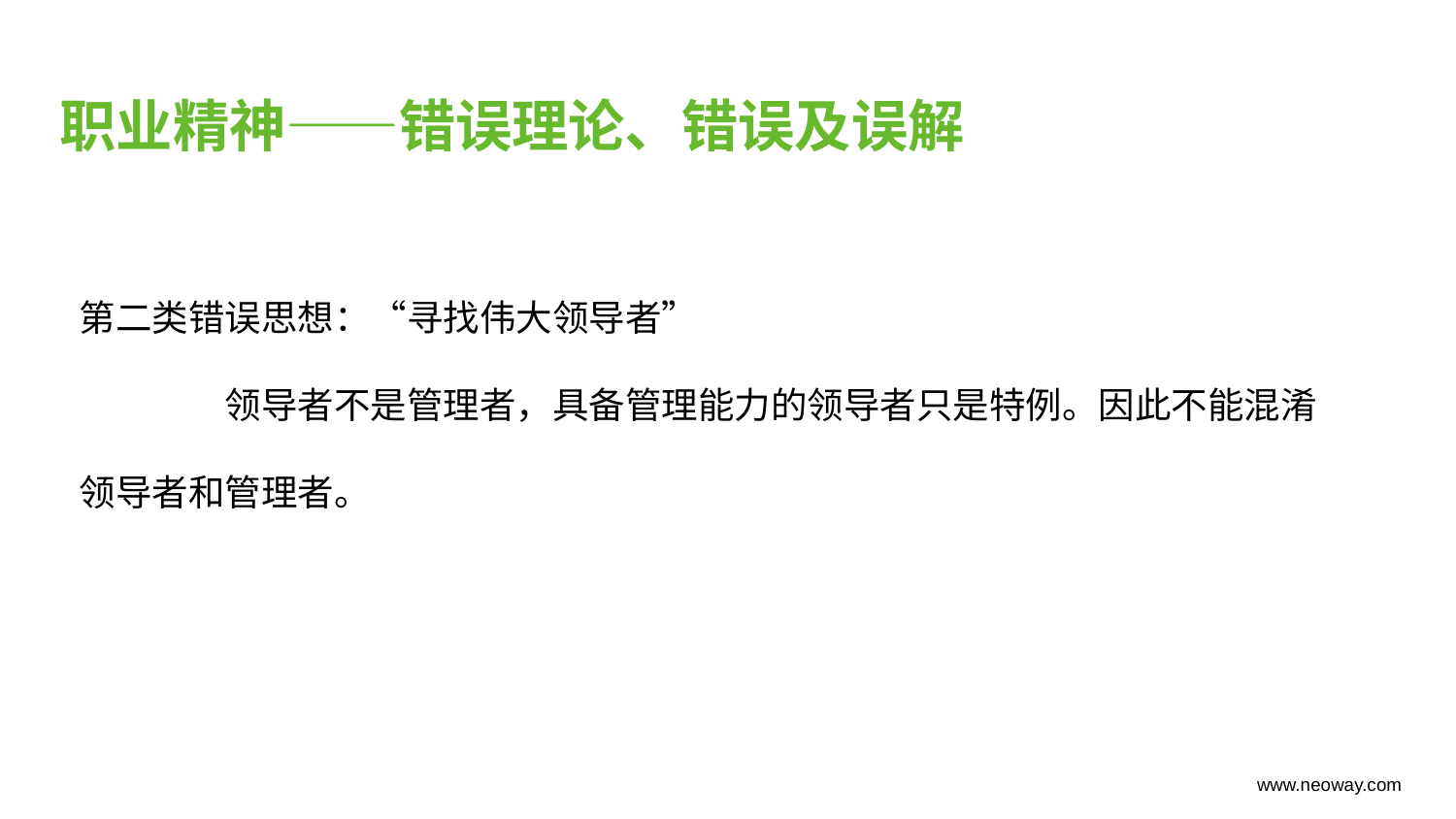

职业精神——错误理论、错误及误解
第二类错误思想：“寻找伟大领导者”
	领导者不是管理者，具备管理能力的领导者只是特例。因此不能混淆领导者和管理者。